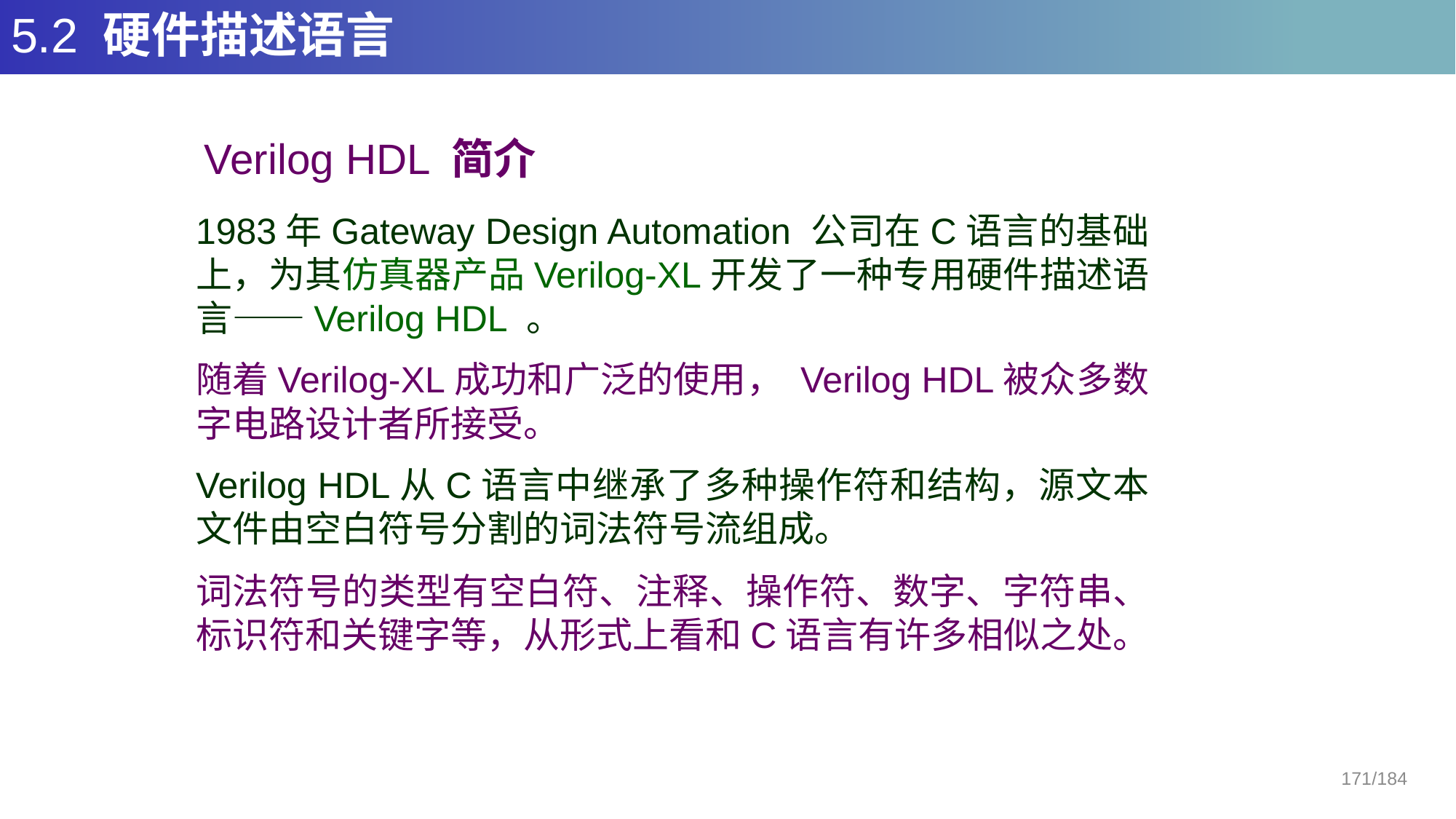

# 5.2 硬件描述语言
Verilog HDL 简介
1983年Gateway Design Automation 公司在C语言的基础上，为其仿真器产品Verilog-XL开发了一种专用硬件描述语言——Verilog HDL 。
随着Verilog-XL成功和广泛的使用， Verilog HDL被众多数字电路设计者所接受。
Verilog HDL从C语言中继承了多种操作符和结构，源文本文件由空白符号分割的词法符号流组成。
词法符号的类型有空白符、注释、操作符、数字、字符串、标识符和关键字等，从形式上看和C语言有许多相似之处。
171/184